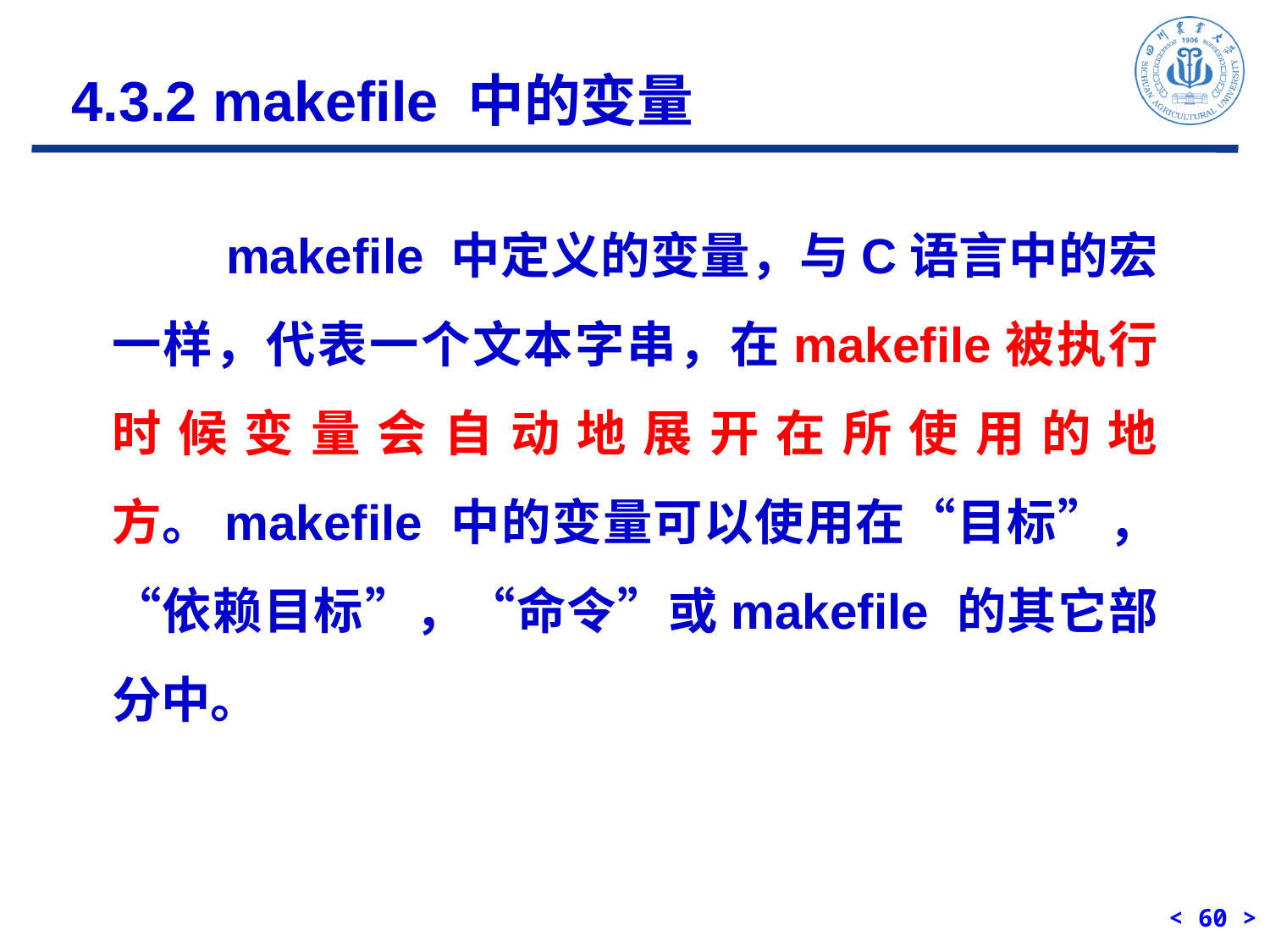

4.3.2 makefile 中的变量
        makefile 中定义的变量，与C语言中的宏一样，代表一个文本字串，在makefile被执行时候变量会自动地展开在所使用的地方。makefile 中的变量可以使用在“目标”，“依赖目标”，“命令”或makefile 的其它部分中。